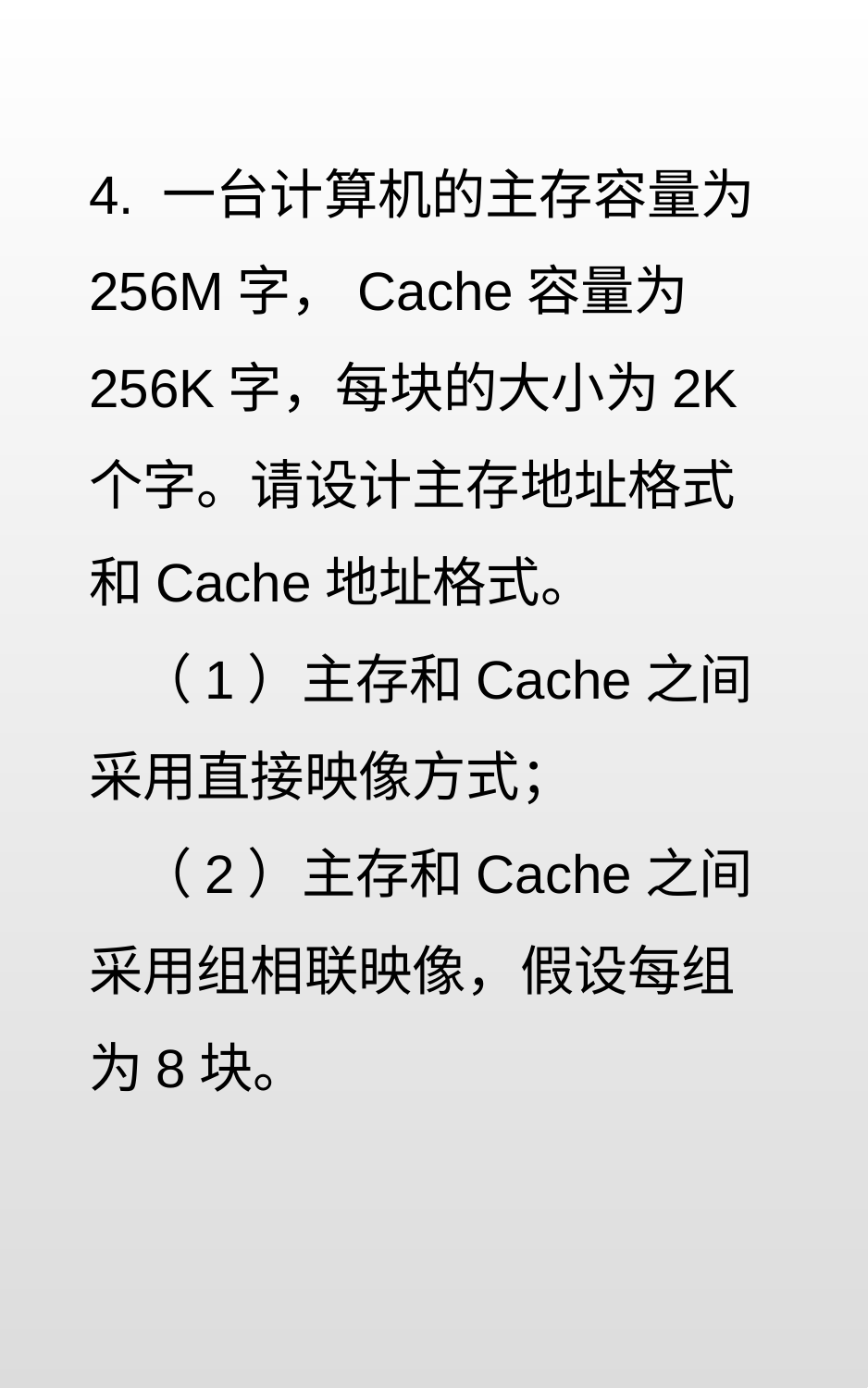

4. 一台计算机的主存容量为256M字，Cache容量为256K字，每块的大小为2K个字。请设计主存地址格式和Cache地址格式。
   （1）主存和Cache之间采用直接映像方式；
   （2）主存和Cache之间采用组相联映像，假设每组为8块。